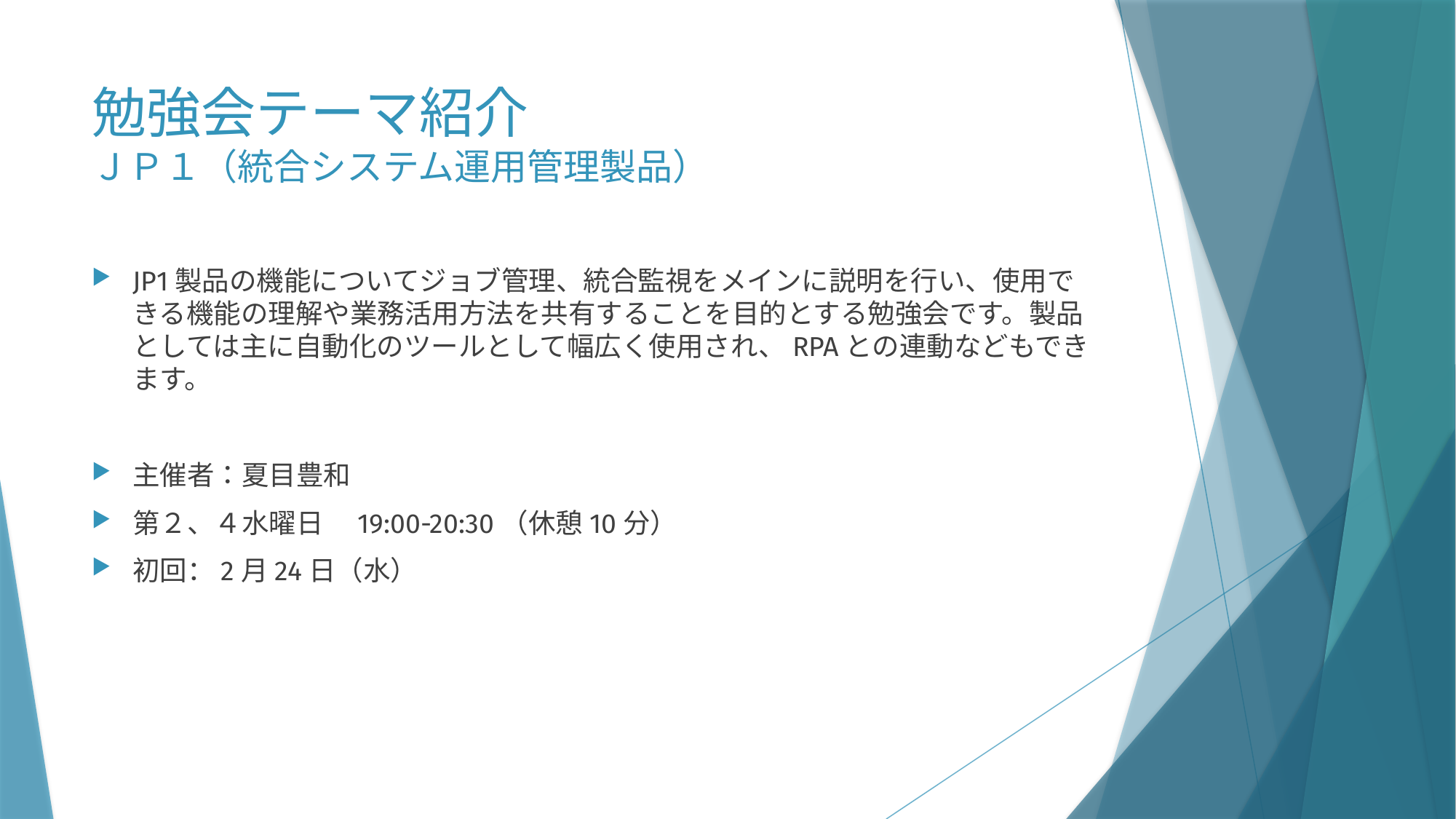

# 勉強会テーマ紹介 ＪＰ１（統合システム運用管理製品）
JP1製品の機能についてジョブ管理、統合監視をメインに説明を行い、使用できる機能の理解や業務活用方法を共有することを目的とする勉強会です。製品としては主に自動化のツールとして幅広く使用され、RPAとの連動などもできます。

主催者：夏目豊和
第２、４水曜日　19:00-20:30（休憩10分）
初回：2月24日（水）